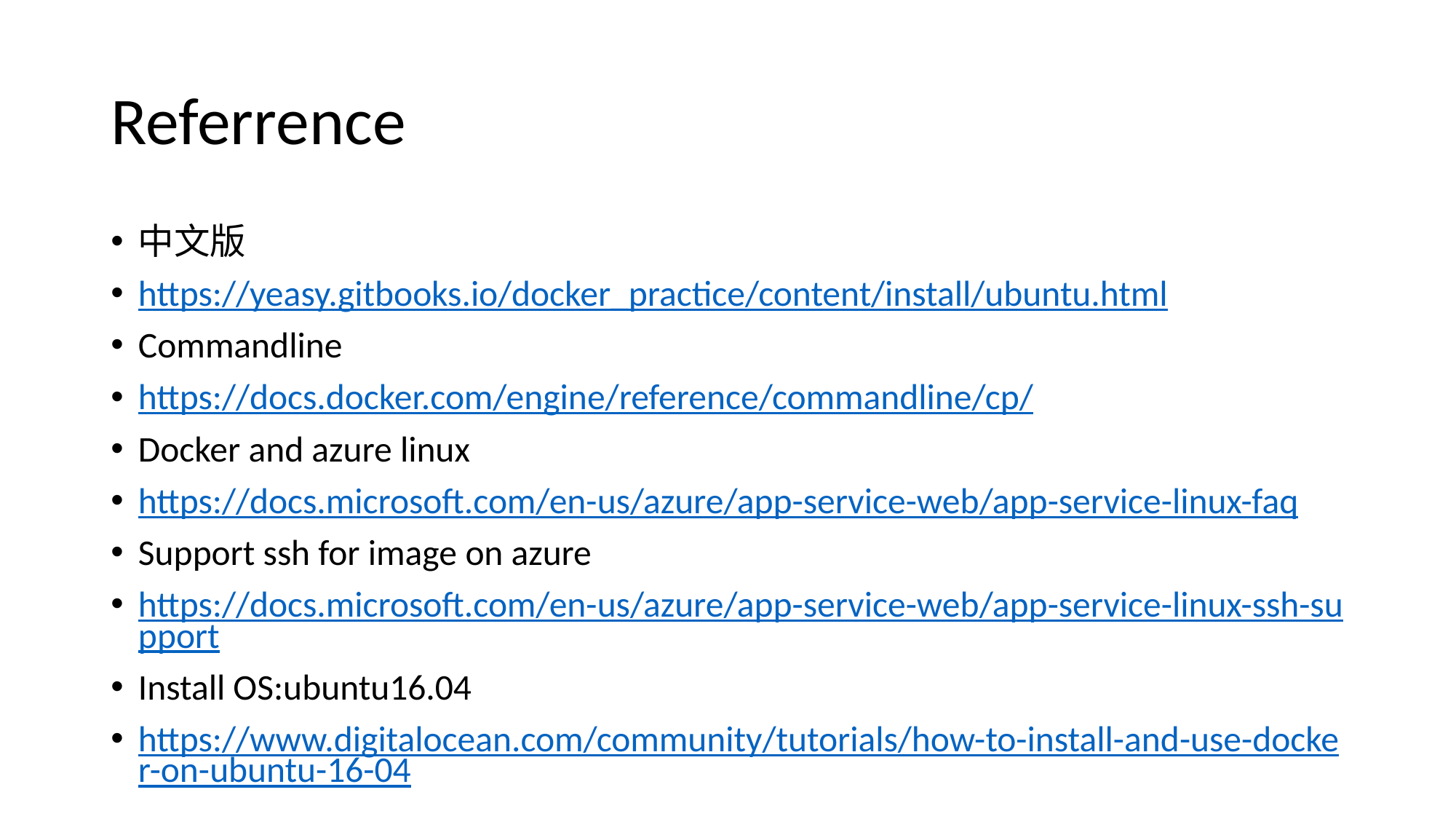

# Referrence
中文版
https://yeasy.gitbooks.io/docker_practice/content/install/ubuntu.html
Commandline
https://docs.docker.com/engine/reference/commandline/cp/
Docker and azure linux
https://docs.microsoft.com/en-us/azure/app-service-web/app-service-linux-faq
Support ssh for image on azure
https://docs.microsoft.com/en-us/azure/app-service-web/app-service-linux-ssh-support
Install OS:ubuntu16.04
https://www.digitalocean.com/community/tutorials/how-to-install-and-use-docker-on-ubuntu-16-04